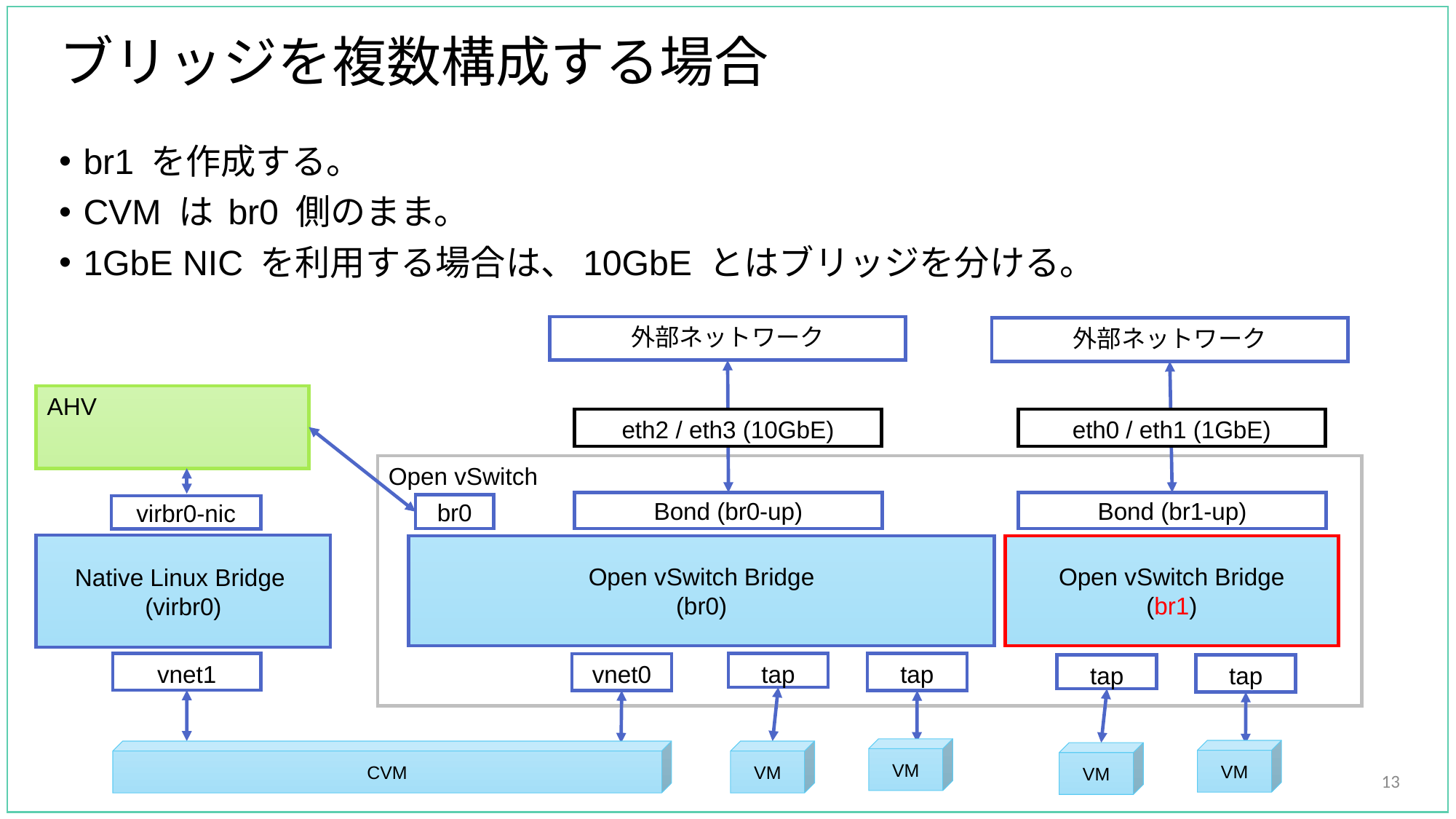

# ブリッジを複数構成する場合
br1 を作成する。
CVM は br0 側のまま。
1GbE NIC を利用する場合は、10GbE とはブリッジを分ける。
外部ネットワーク
外部ネットワーク
AHV
eth2 / eth3 (10GbE)
eth0 / eth1 (1GbE)
Open vSwitch
Bond (br0-up)
Bond (br1-up)
br0
virbr0-nic
Native Linux Bridge
(virbr0)
Open vSwitch Bridge
(br0)
Open vSwitch Bridge
(br1)
vnet1
tap
tap
vnet0
tap
tap
VM
VM
CVM
VM
VM
13